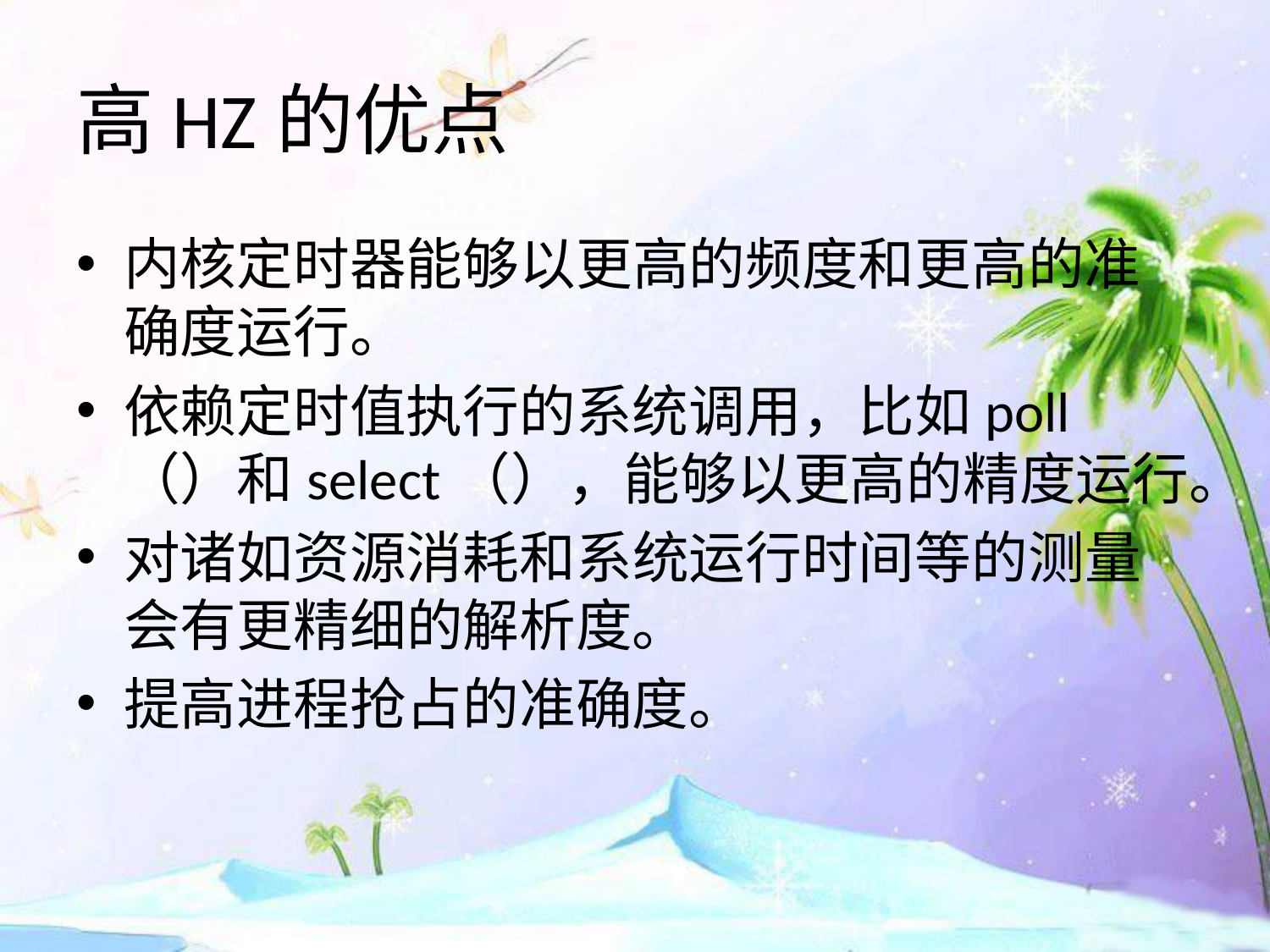

# 高HZ的优点
内核定时器能够以更高的频度和更高的准确度运行。
依赖定时值执行的系统调用，比如poll（）和select（），能够以更高的精度运行。
对诸如资源消耗和系统运行时间等的测量会有更精细的解析度。
提高进程抢占的准确度。